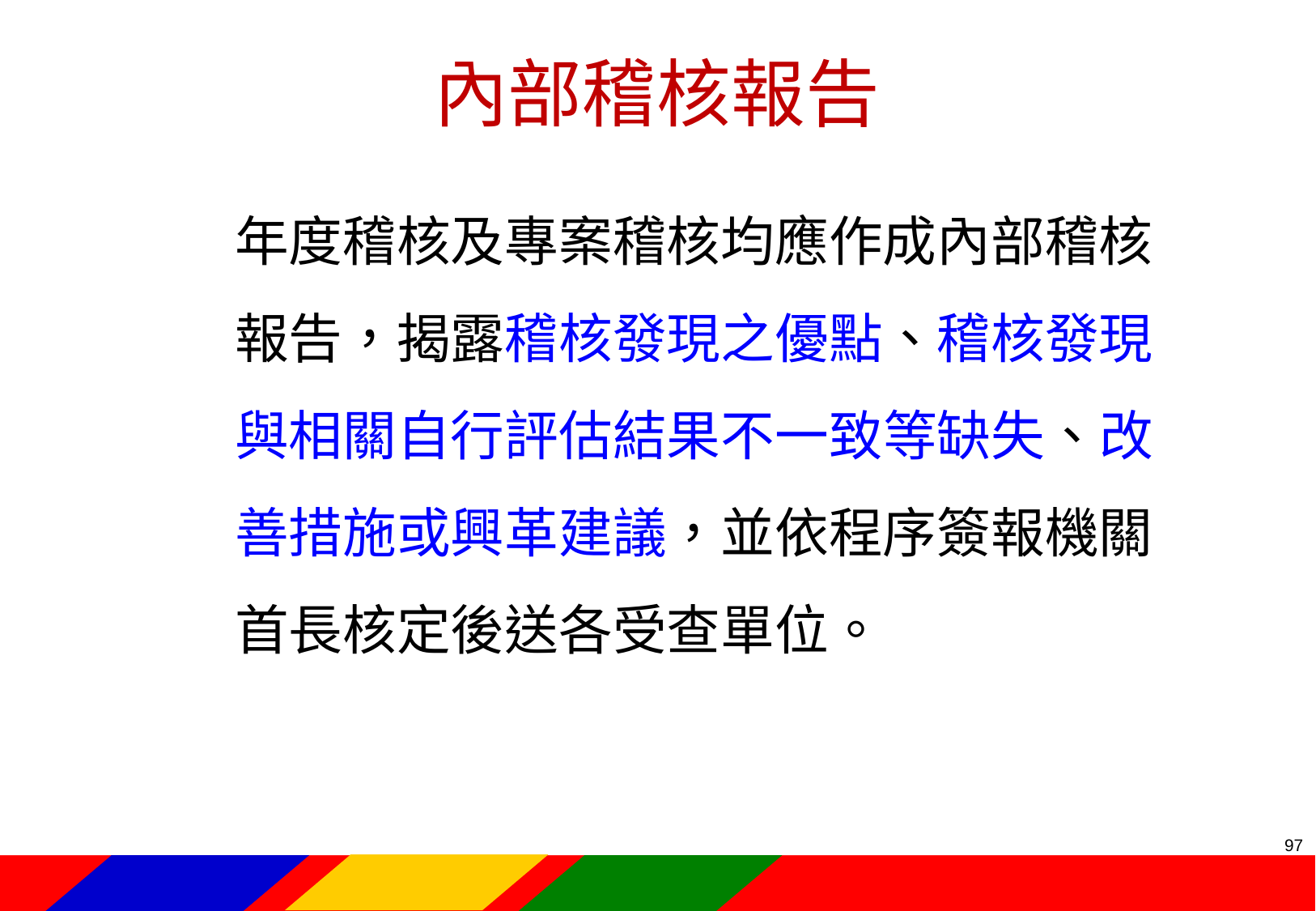

# 內部稽核報告
年度稽核及專案稽核均應作成內部稽核報告，揭露稽核發現之優點、稽核發現與相關自行評估結果不一致等缺失、改善措施或興革建議，並依程序簽報機關首長核定後送各受查單位。
97